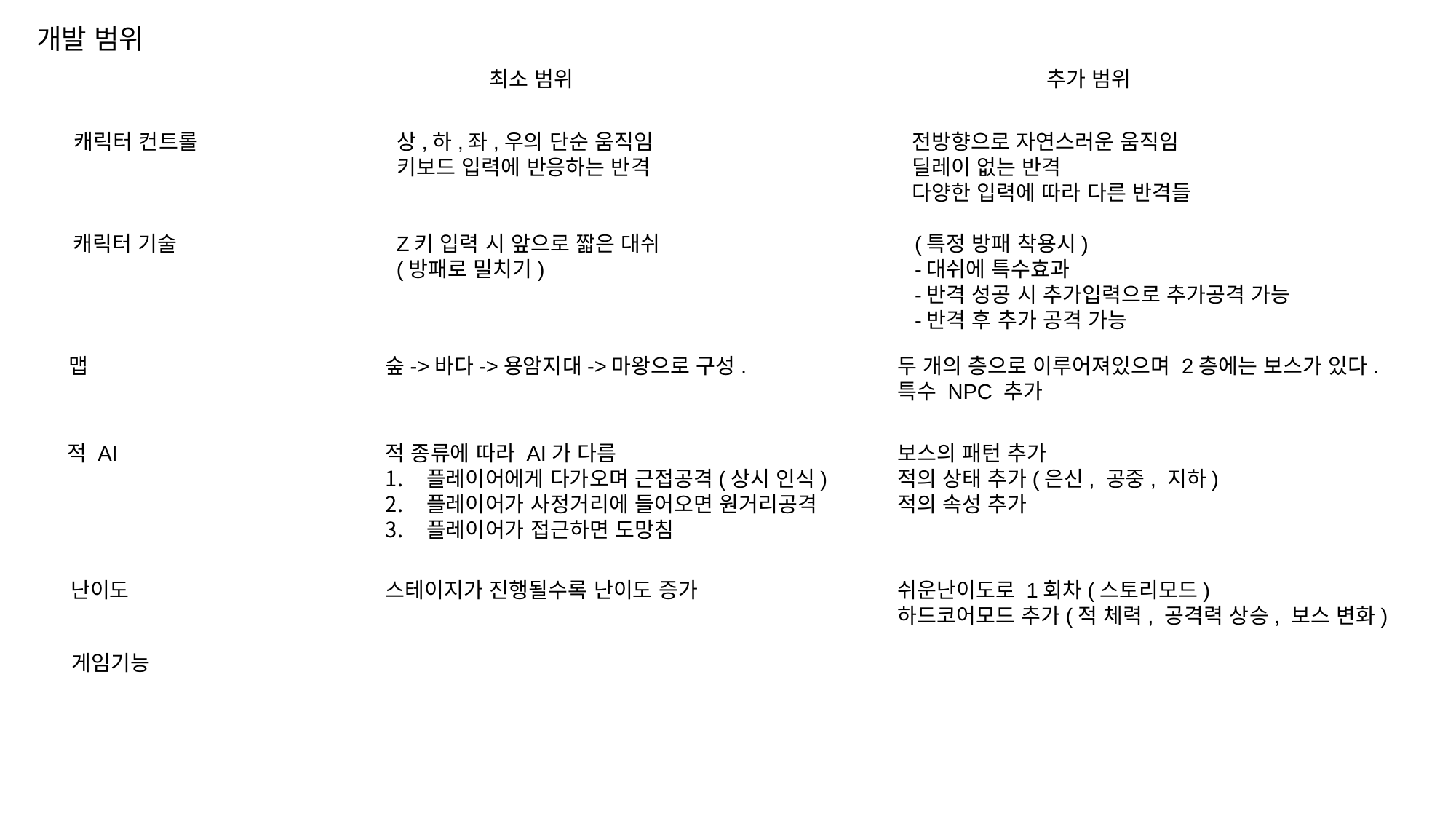

개발 범위
추가 범위
최소 범위
캐릭터 컨트롤
상,하,좌,우의 단순 움직임
키보드 입력에 반응하는 반격
전방향으로 자연스러운 움직임
딜레이 없는 반격
다양한 입력에 따라 다른 반격들
캐릭터 기술
Z키 입력 시 앞으로 짧은 대쉬
(방패로 밀치기)
(특정 방패 착용시)
-대쉬에 특수효과
-반격 성공 시 추가입력으로 추가공격 가능
-반격 후 추가 공격 가능
숲->바다->용암지대->마왕으로 구성.
두 개의 층으로 이루어져있으며 2층에는 보스가 있다.
특수 NPC 추가
맵
적 AI
적 종류에 따라 AI가 다름
플레이어에게 다가오며 근접공격(상시 인식)
플레이어가 사정거리에 들어오면 원거리공격
플레이어가 접근하면 도망침
보스의 패턴 추가
적의 상태 추가(은신, 공중, 지하)
적의 속성 추가
난이도
스테이지가 진행될수록 난이도 증가
쉬운난이도로 1회차(스토리모드)
하드코어모드 추가(적 체력, 공격력 상승, 보스 변화)
게임기능